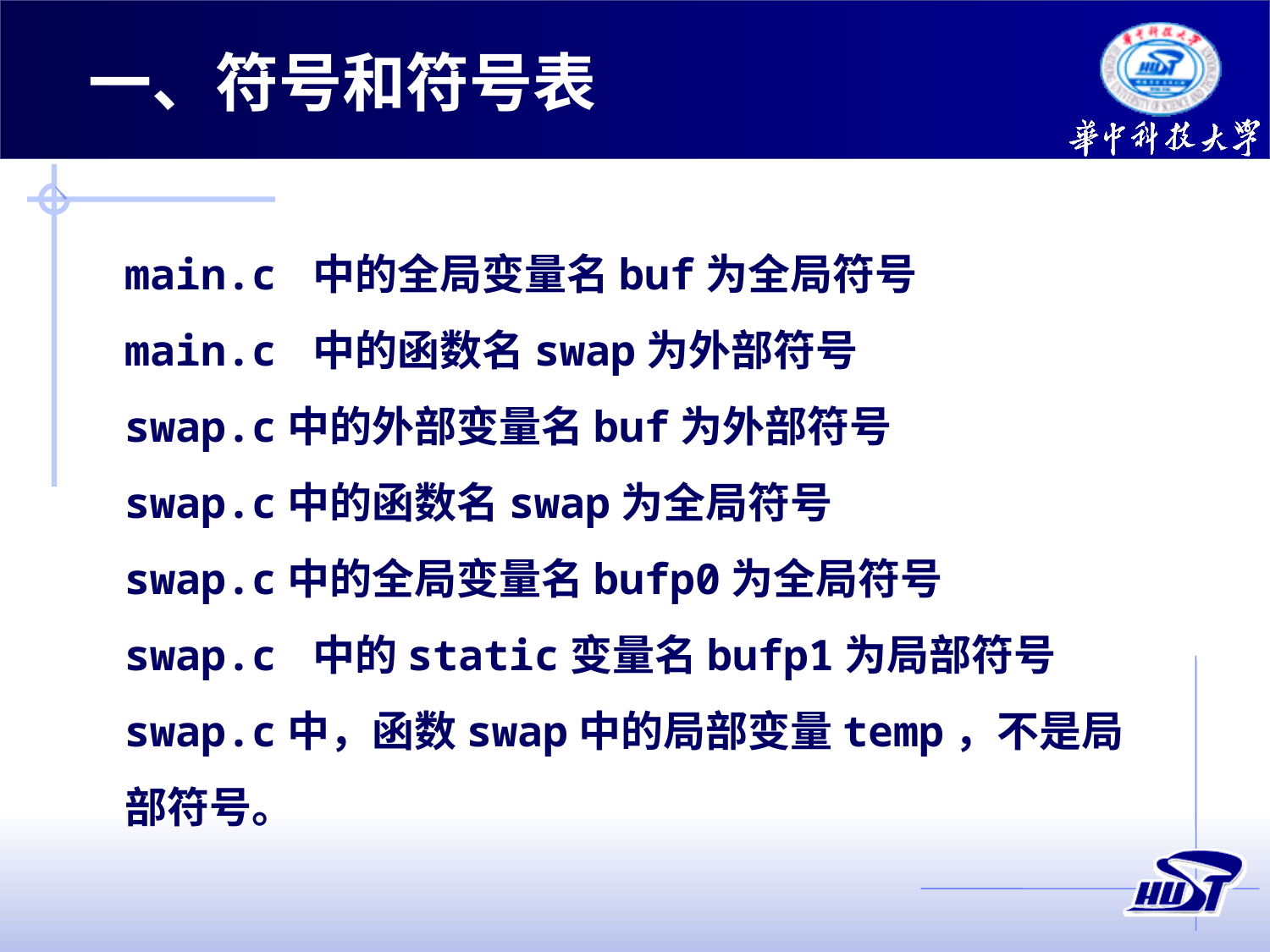

一、符号和符号表
main.c 中的全局变量名buf为全局符号
main.c 中的函数名swap为外部符号
swap.c中的外部变量名buf为外部符号
swap.c中的函数名swap为全局符号
swap.c中的全局变量名bufp0为全局符号
swap.c 中的static变量名bufp1为局部符号
swap.c中，函数swap中的局部变量temp，不是局部符号。